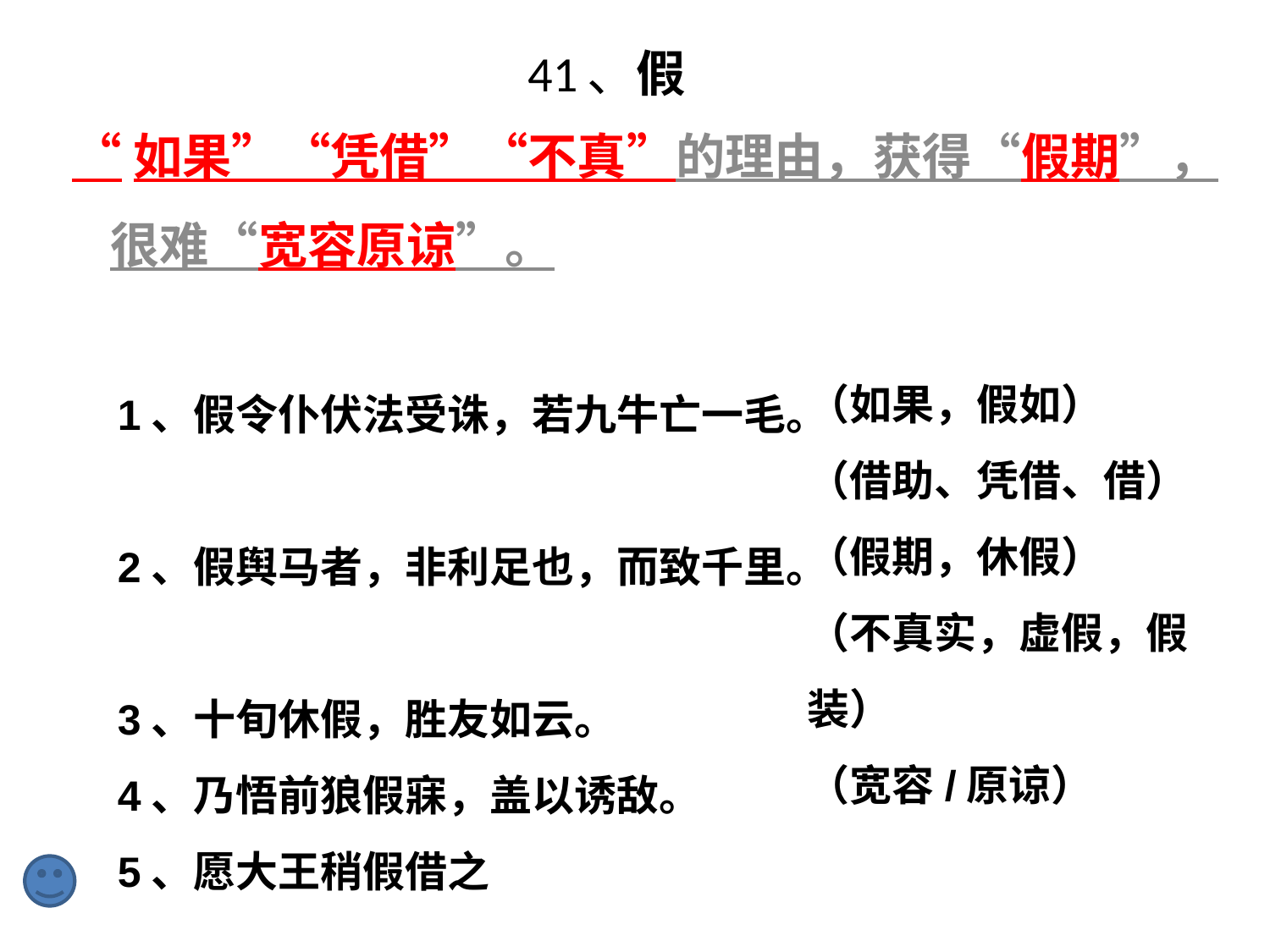

# 41、假
“如果”“凭借”“不真”的理由，获得“假期”，很难“宽容原谅”。
（如果，假如）
（借助、凭借、借）
（假期，休假）
（不真实，虚假，假装）
（宽容/原谅）

1、假令仆伏法受诛，若九牛亡一毛。
2、假舆马者，非利足也，而致千里。
3、十旬休假，胜友如云。
4、乃悟前狼假寐，盖以诱敌。
5、愿大王稍假借之